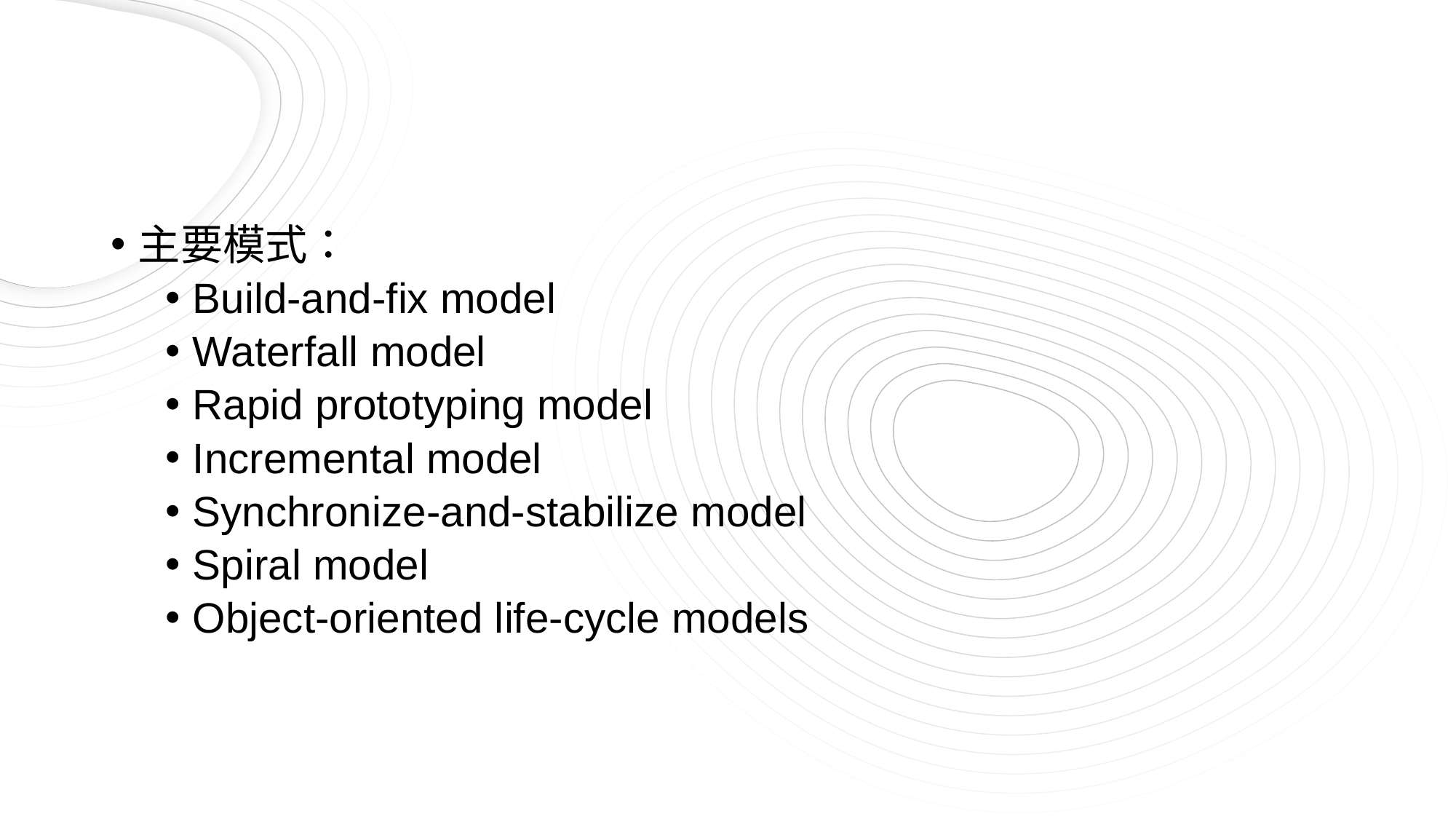

#
主要模式：
Build-and-fix model
Waterfall model
Rapid prototyping model
Incremental model
Synchronize-and-stabilize model
Spiral model
Object-oriented life-cycle models